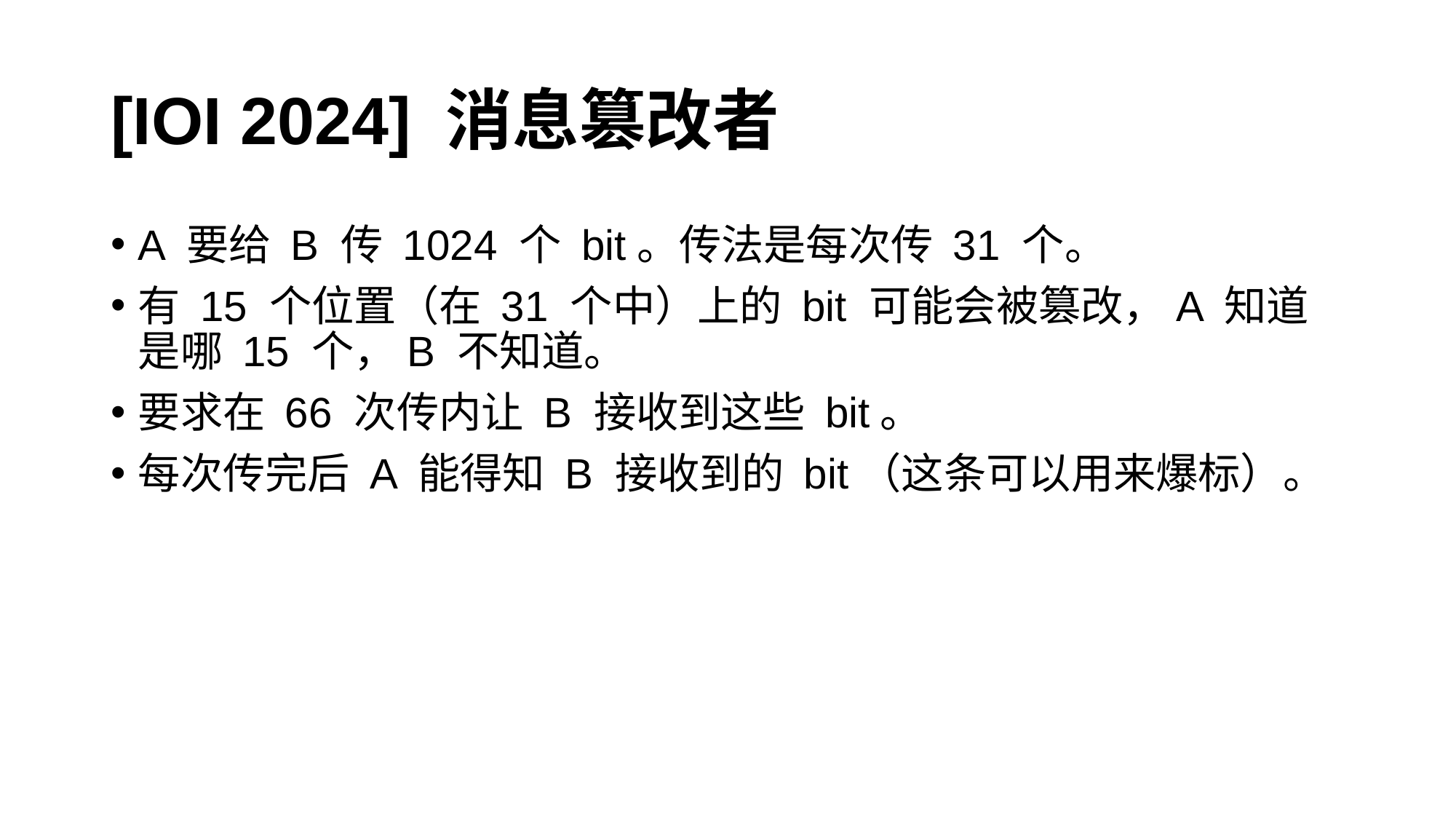

# [IOI 2024] 消息篡改者
A 要给 B 传 1024 个 bit。传法是每次传 31 个。
有 15 个位置（在 31 个中）上的 bit 可能会被篡改，A 知道是哪 15 个，B 不知道。
要求在 66 次传内让 B 接收到这些 bit。
每次传完后 A 能得知 B 接收到的 bit（这条可以用来爆标）。